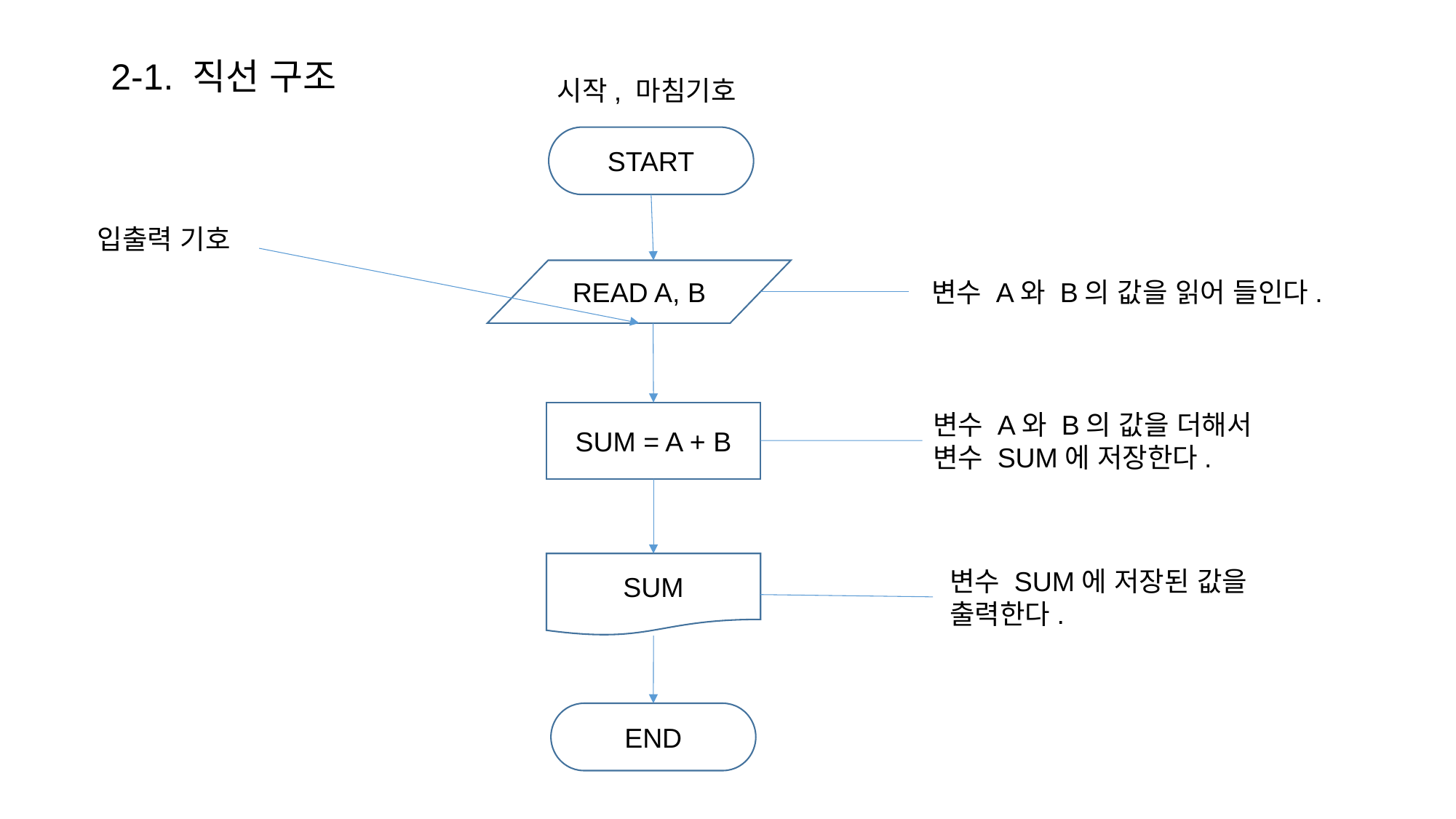

# 2-1. 직선 구조
시작, 마침기호
START
입출력 기호
READ A, B
변수 A와 B의 값을 읽어 들인다.
SUM = A + B
변수 A와 B의 값을 더해서
변수 SUM에 저장한다.
SUM
변수 SUM에 저장된 값을
출력한다.
END